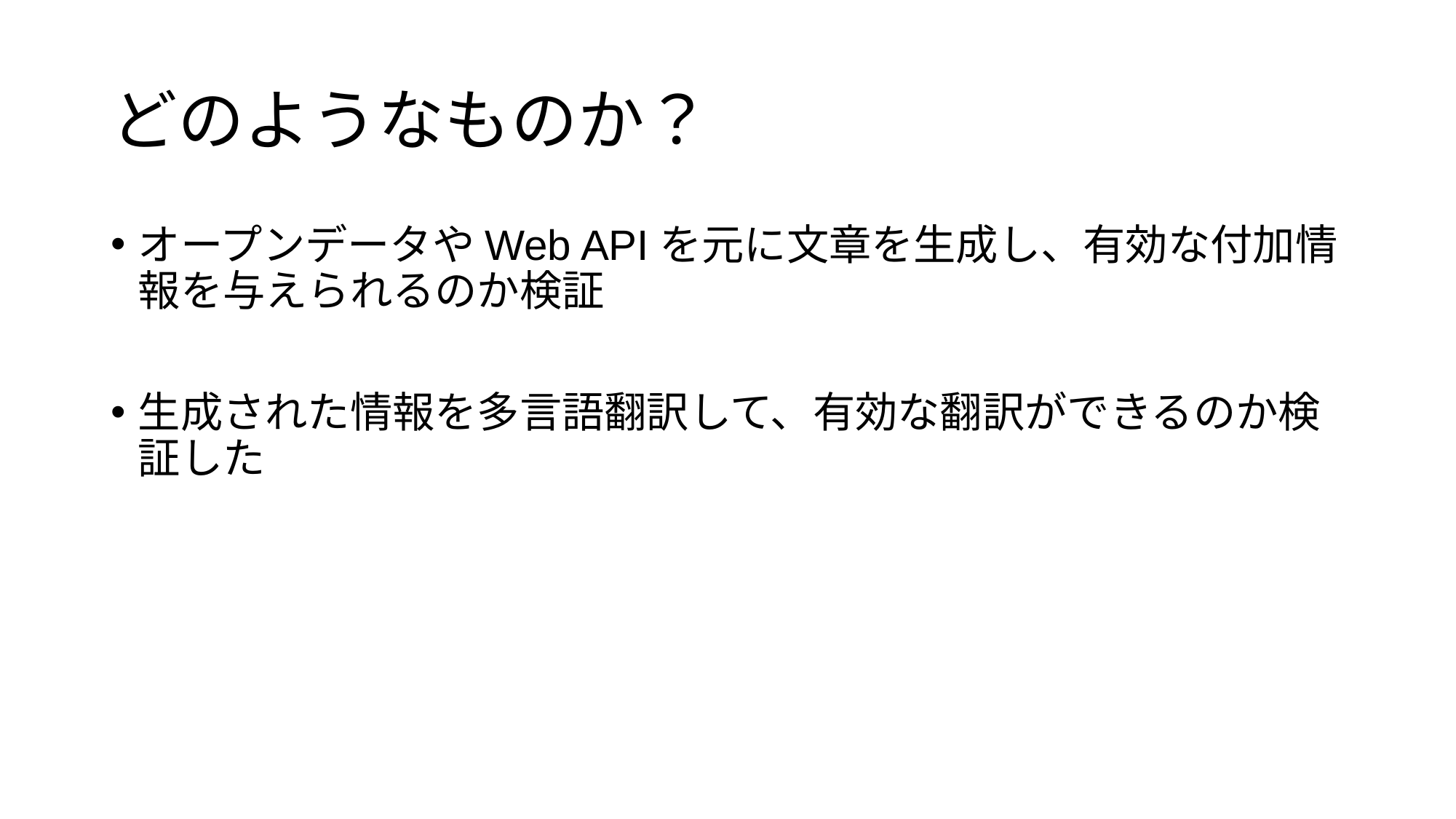

# どのようなものか？
オープンデータやWeb APIを元に文章を生成し、有効な付加情報を与えられるのか検証

生成された情報を多言語翻訳して、有効な翻訳ができるのか検証した